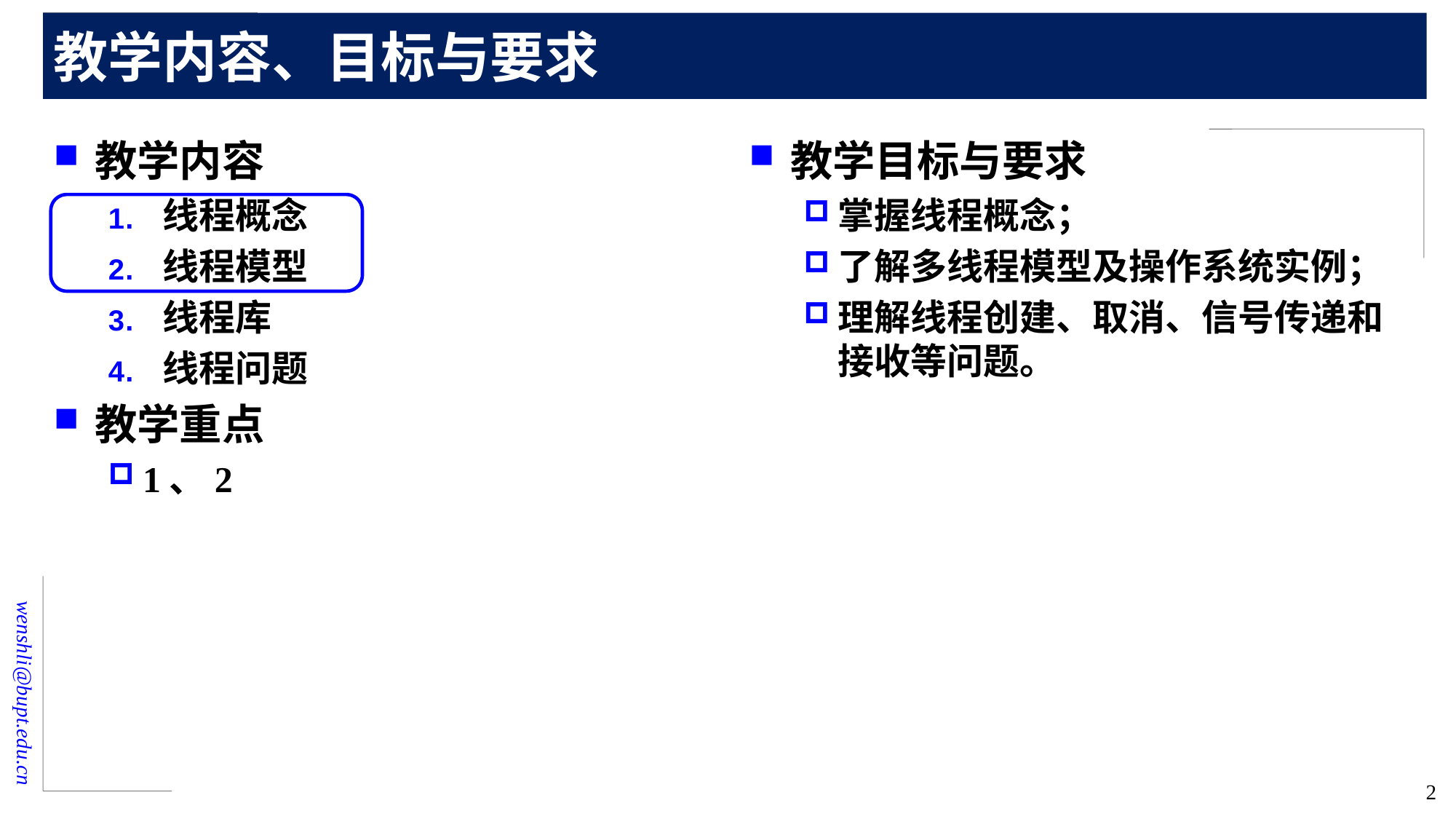

# 教学内容、目标与要求
教学内容
线程概念
线程模型
线程库
线程问题
教学重点
1、2
教学目标与要求
掌握线程概念；
了解多线程模型及操作系统实例；
理解线程创建、取消、信号传递和接收等问题。

2